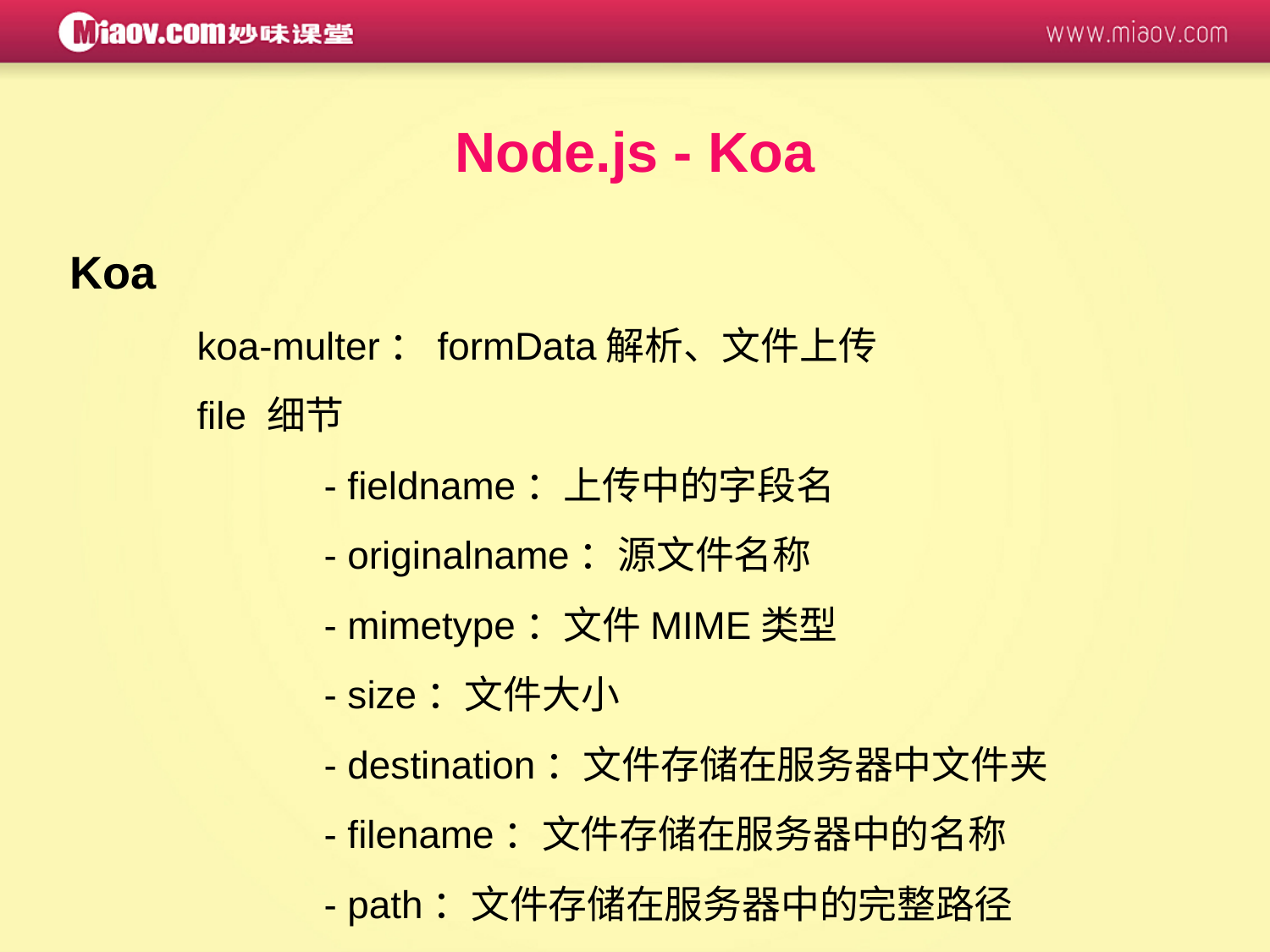

Node.js - Koa
Koa
	koa-multer：formData解析、文件上传
	file 细节
		- fieldname：上传中的字段名
		- originalname：源文件名称
		- mimetype：文件MIME类型
		- size：文件大小
		- destination：文件存储在服务器中文件夹
		- filename：文件存储在服务器中的名称
		- path：文件存储在服务器中的完整路径